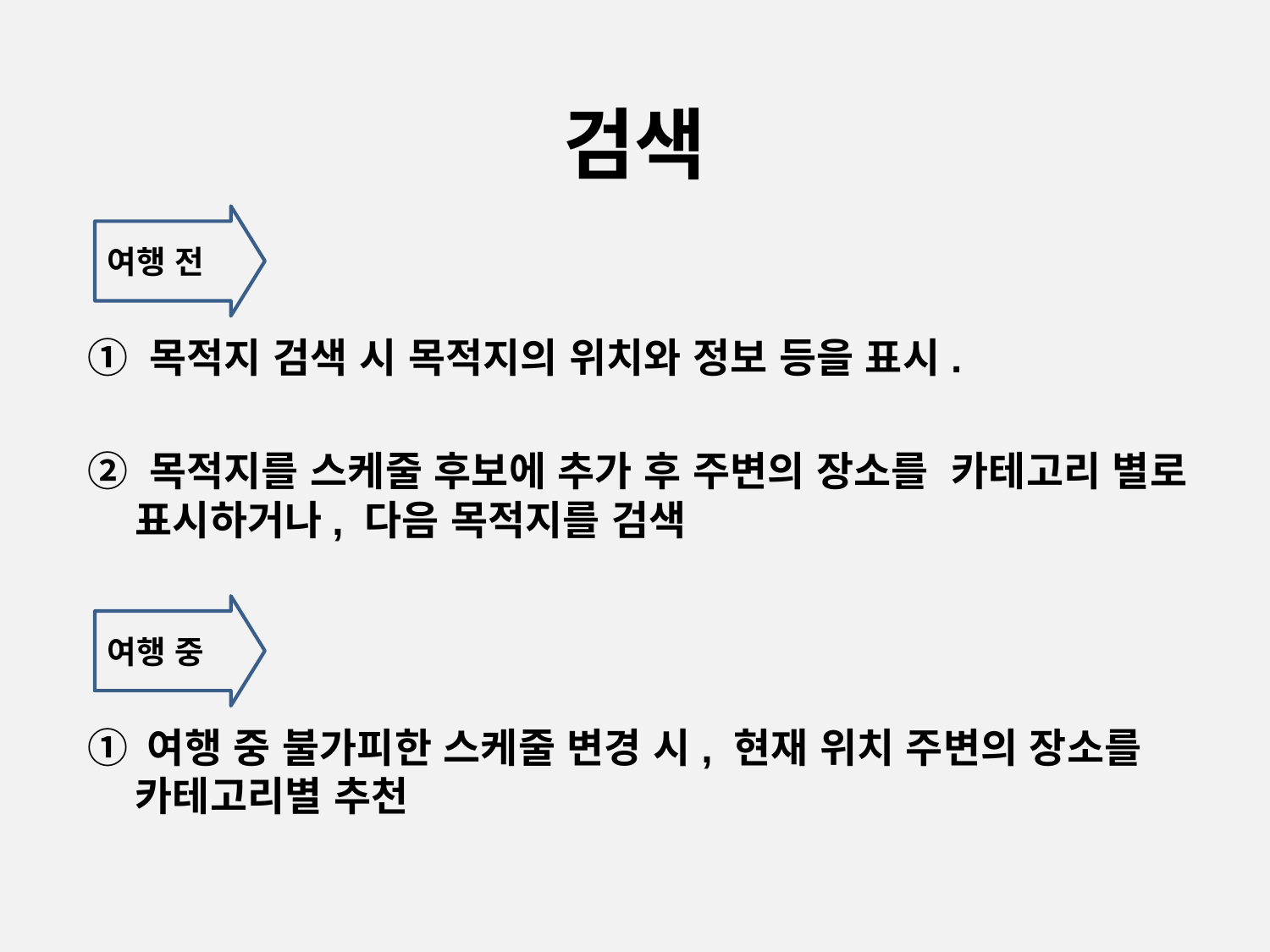

# 검색
여행 전
① 목적지 검색 시 목적지의 위치와 정보 등을 표시.

② 목적지를 스케줄 후보에 추가 후 주변의 장소를  카테고리 별로 표시하거나, 다음 목적지를 검색
여행 중
① 여행 중 불가피한 스케줄 변경 시, 현재 위치 주변의 장소를 카테고리별 추천